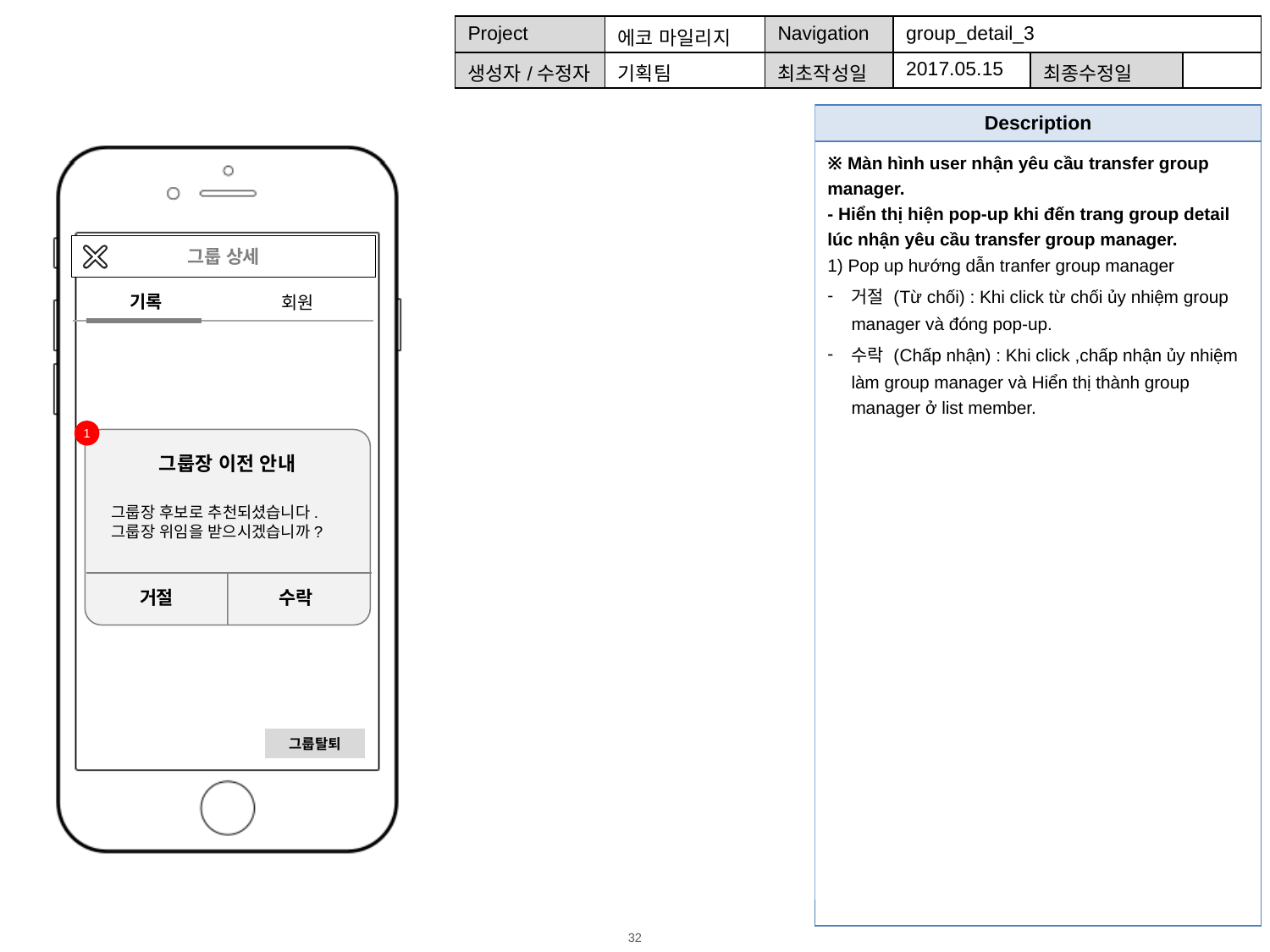

| Project | 에코 마일리지 | Navigation | group\_detail\_3 |  |  |
| --- | --- | --- | --- | --- | --- |
| 생성자/수정자 | 기획팀 | 최초작성일 | 2017.05.15 | 최종수정일 |  |

| Description |
| --- |
| ※ Màn hình user nhận yêu cầu transfer group manager. - Hiển thị hiện pop-up khi đến trang group detail lúc nhận yêu cầu transfer group manager. 1) Pop up hướng dẫn tranfer group manager 거절 (Từ chối) : Khi click từ chối ủy nhiệm group manager và đóng pop-up. 수락 (Chấp nhận) : Khi click ,chấp nhận ủy nhiệm làm group manager và Hiển thị thành group manager ở list member. |
그룹 상세

기록
회원
1

그룹장 이전 안내
그룹장 후보로 추천되셨습니다.
그룹장 위임을 받으시겠습니까?
거절
수락
그룹탈퇴